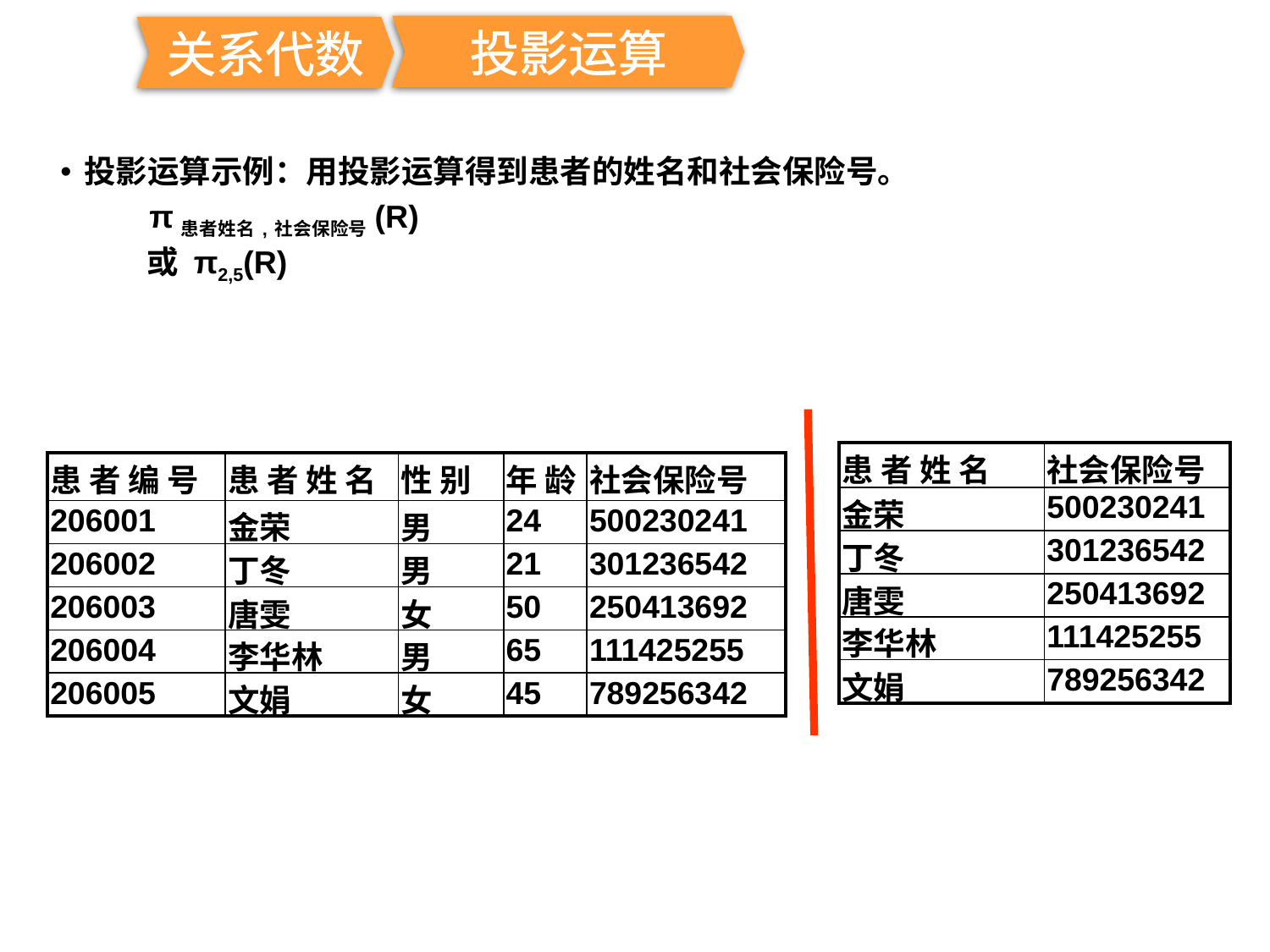

投影运算
关系代数
投影运算示例：用投影运算得到患者的姓名和社会保险号。
          π患者姓名,社会保险号(R)
           或 π2,5(R)

| 患 者 姓 名 | 社会保险号 |
| --- | --- |
| 金荣 | 500230241 |
| 丁冬 | 301236542 |
| 唐雯 | 250413692 |
| 李华林 | 111425255 |
| 文娟 | 789256342 |
| 患 者 编 号 | 患 者 姓 名 | 性 别 | 年 龄 | 社会保险号 |
| --- | --- | --- | --- | --- |
| 206001 | 金荣 | 男 | 24 | 500230241 |
| 206002 | 丁冬 | 男 | 21 | 301236542 |
| 206003 | 唐雯 | 女 | 50 | 250413692 |
| 206004 | 李华林 | 男 | 65 | 111425255 |
| 206005 | 文娟 | 女 | 45 | 789256342 |